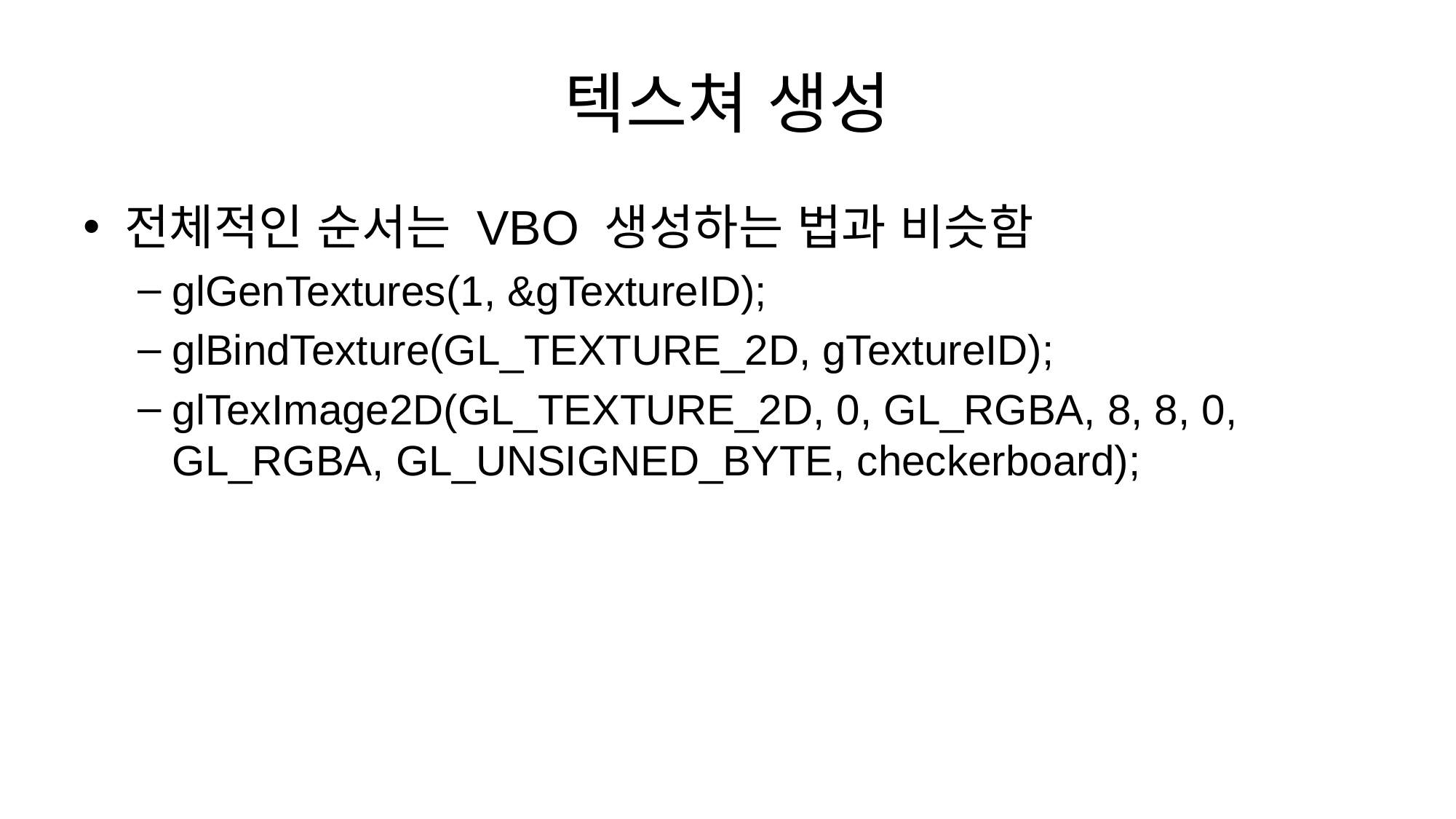

# 텍스쳐 생성
전체적인 순서는 VBO 생성하는 법과 비슷함
glGenTextures(1, &gTextureID);
glBindTexture(GL_TEXTURE_2D, gTextureID);
glTexImage2D(GL_TEXTURE_2D, 0, GL_RGBA, 8, 8, 0, GL_RGBA, GL_UNSIGNED_BYTE, checkerboard);